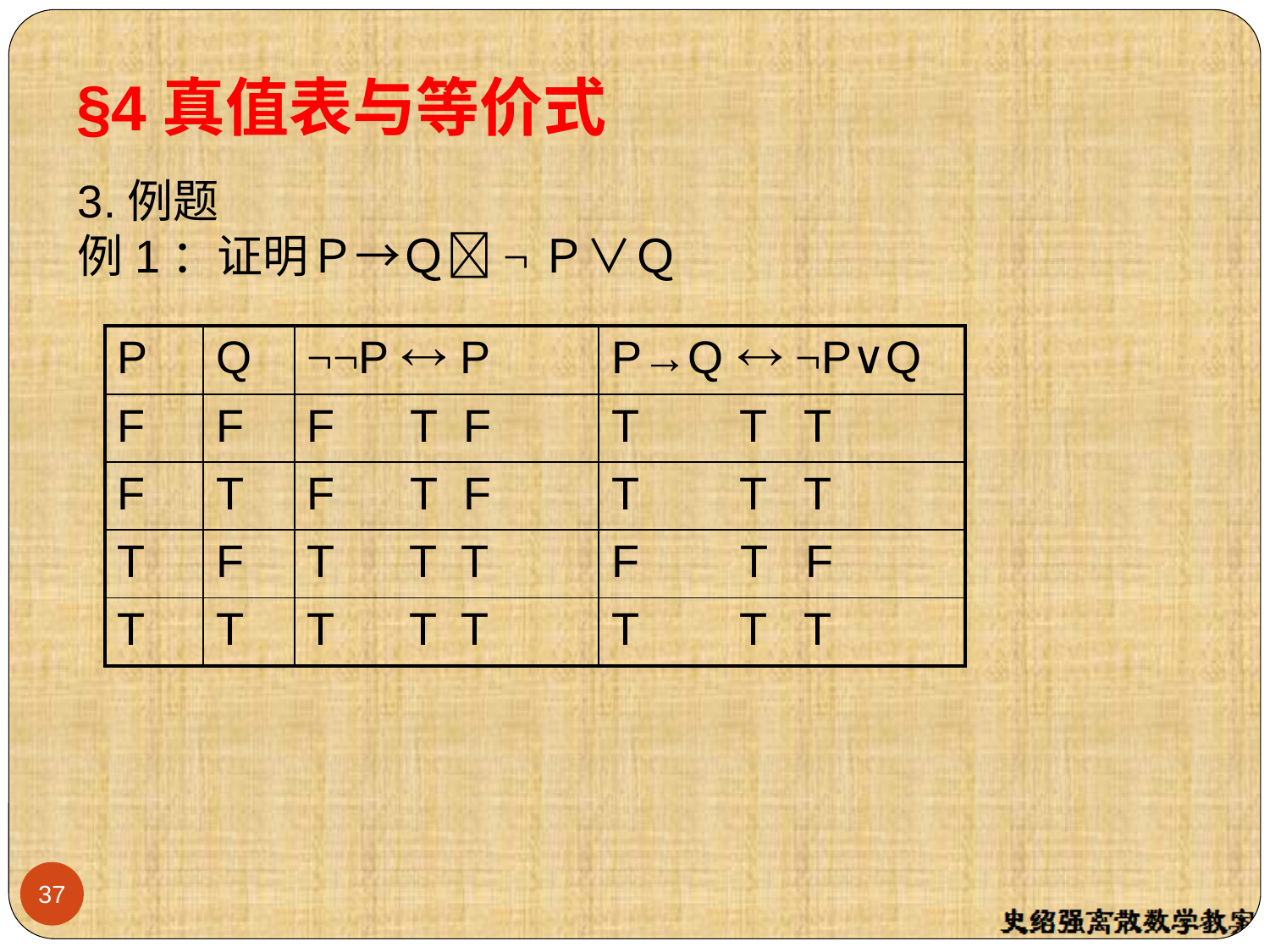

§4真值表与等价式
3.例题
例1：证明Ｐ→Ｑ⇔¬Ｐ∨Ｑ
| P | Q | ¬¬P ↔ P | P→Q ↔ ¬P∨Q |
| --- | --- | --- | --- |
| F | F | F T F | T T T |
| F | T | F T F | T T T |
| T | F | T T T | F T F |
| T | T | T T T | T T T |

37